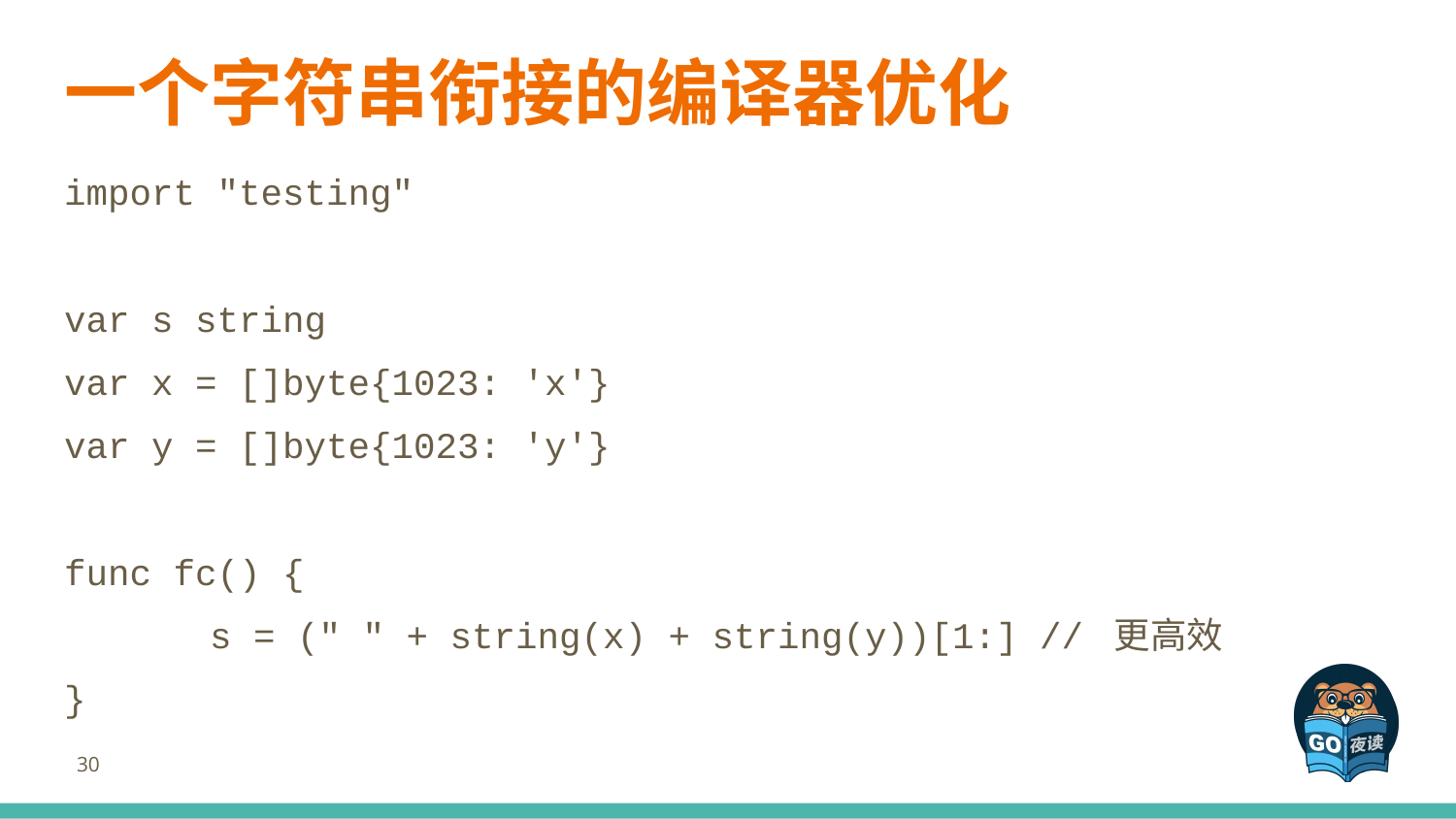

# 一个字符串衔接的编译器优化
import "testing"

var s string
var x = []byte{1023: 'x'}
var y = []byte{1023: 'y'}

func fc() {
 	s = (" " + string(x) + string(y))[1:] // 更高效
}
30